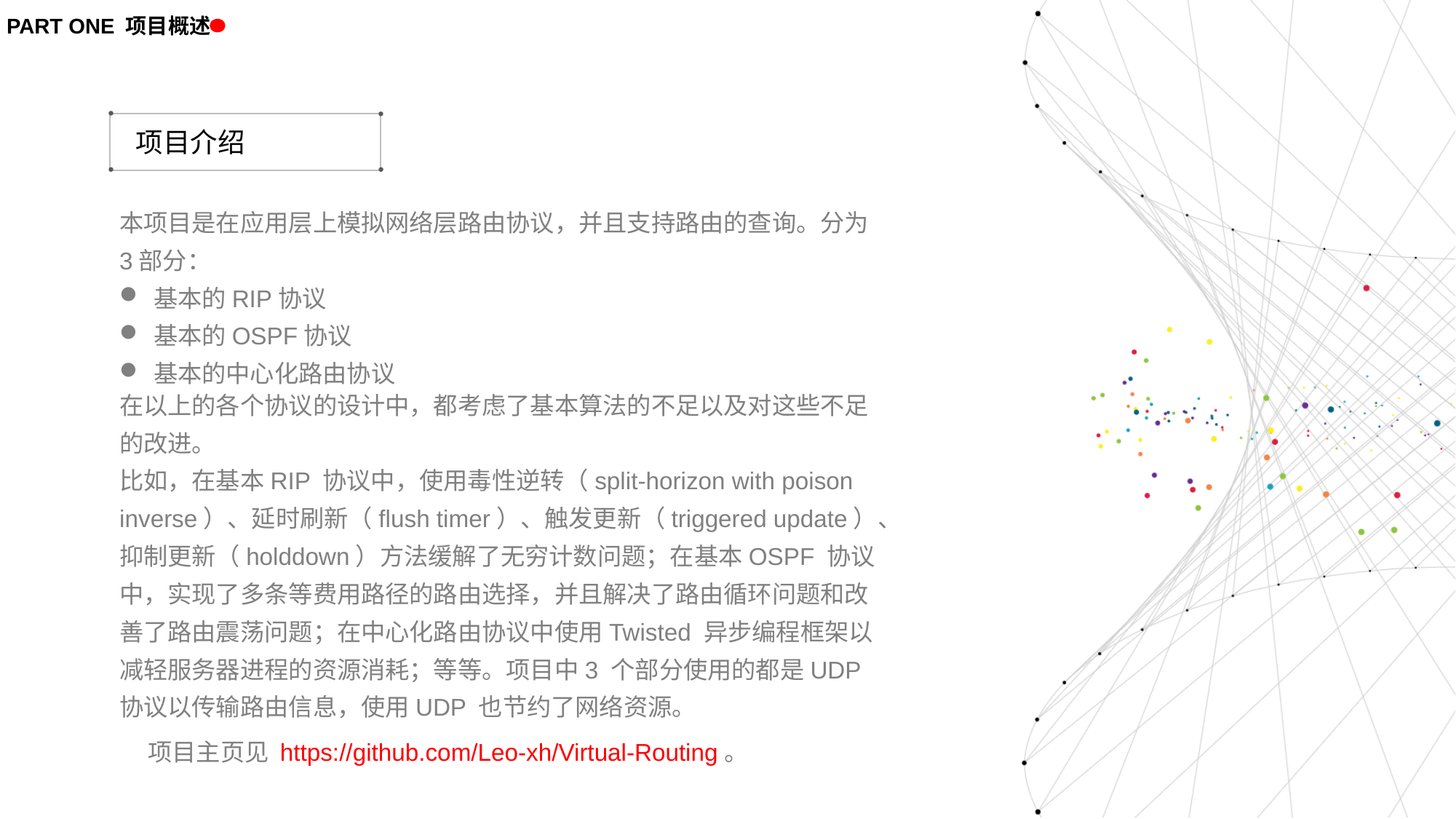

PART ONE 项目概述

项目介绍
本项目是在应用层上模拟网络层路由协议，并且支持路由的查询。分为3部分：
基本的RIP协议
基本的OSPF协议
基本的中心化路由协议
在以上的各个协议的设计中，都考虑了基本算法的不足以及对这些不足的改进。
比如，在基本RIP 协议中，使用毒性逆转（split-horizon with poison inverse）、延时刷新（flush timer）、触发更新（triggered update）、抑制更新（holddown）方法缓解了无穷计数问题；在基本OSPF 协议中，实现了多条等费用路径的路由选择，并且解决了路由循环问题和改善了路由震荡问题；在中心化路由协议中使用Twisted 异步编程框架以减轻服务器进程的资源消耗；等等。项目中3 个部分使用的都是UDP 协议以传输路由信息，使用UDP 也节约了网络资源。
项目主页见 https://github.com/Leo-xh/Virtual-Routing。